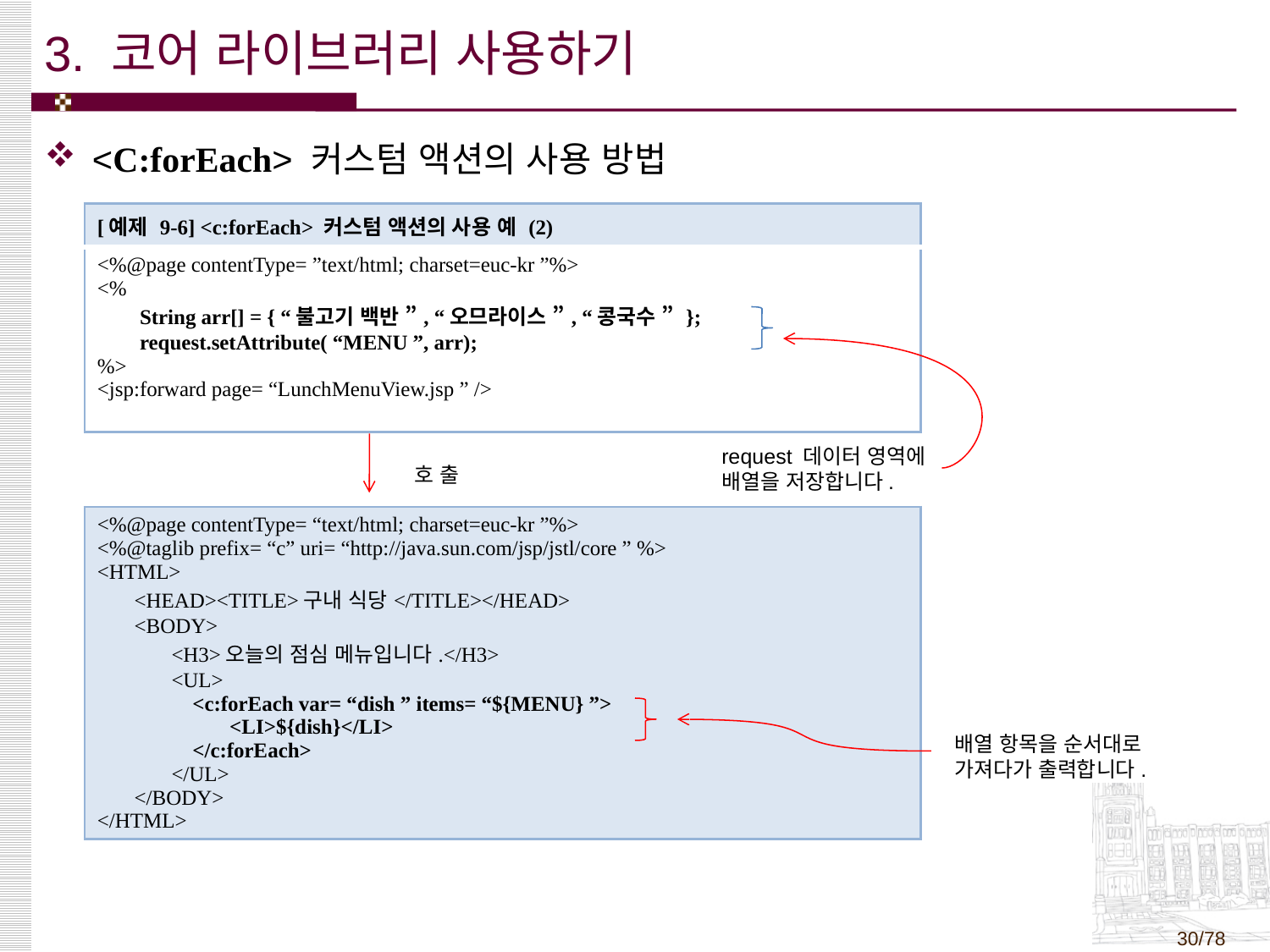

# 3. 코어 라이브러리 사용하기
<C:forEach> 커스텀 액션의 사용 방법

| [예제 9-6] <c:forEach> 커스텀 액션의 사용 예 (2) |
| --- |
| <%@page contentType= ”text/html; charset=euc-kr ”%> <% String arr[] = { “불고기 백반 ”, “오므라이스 ”, “콩국수 ” }; request.setAttribute( “MENU ”, arr); %> <jsp:forward page= “LunchMenuView.jsp ” /> |

request 데이터 영역에 배열을 저장합니다.
호 출
| <%@page contentType= “text/html; charset=euc-kr ”%> <%@taglib prefix= “c” uri= “http://java.sun.com/jsp/jstl/core ” %> <HTML> <HEAD><TITLE>구내 식당</TITLE></HEAD> <BODY> <H3>오늘의 점심 메뉴입니다.</H3> <UL> <c:forEach var= “dish ” items= “${MENU} ”> <LI>${dish}</LI> </c:forEach> </UL> </BODY> </HTML> |
| --- |

배열 항목을 순서대로 가져다가 출력합니다.